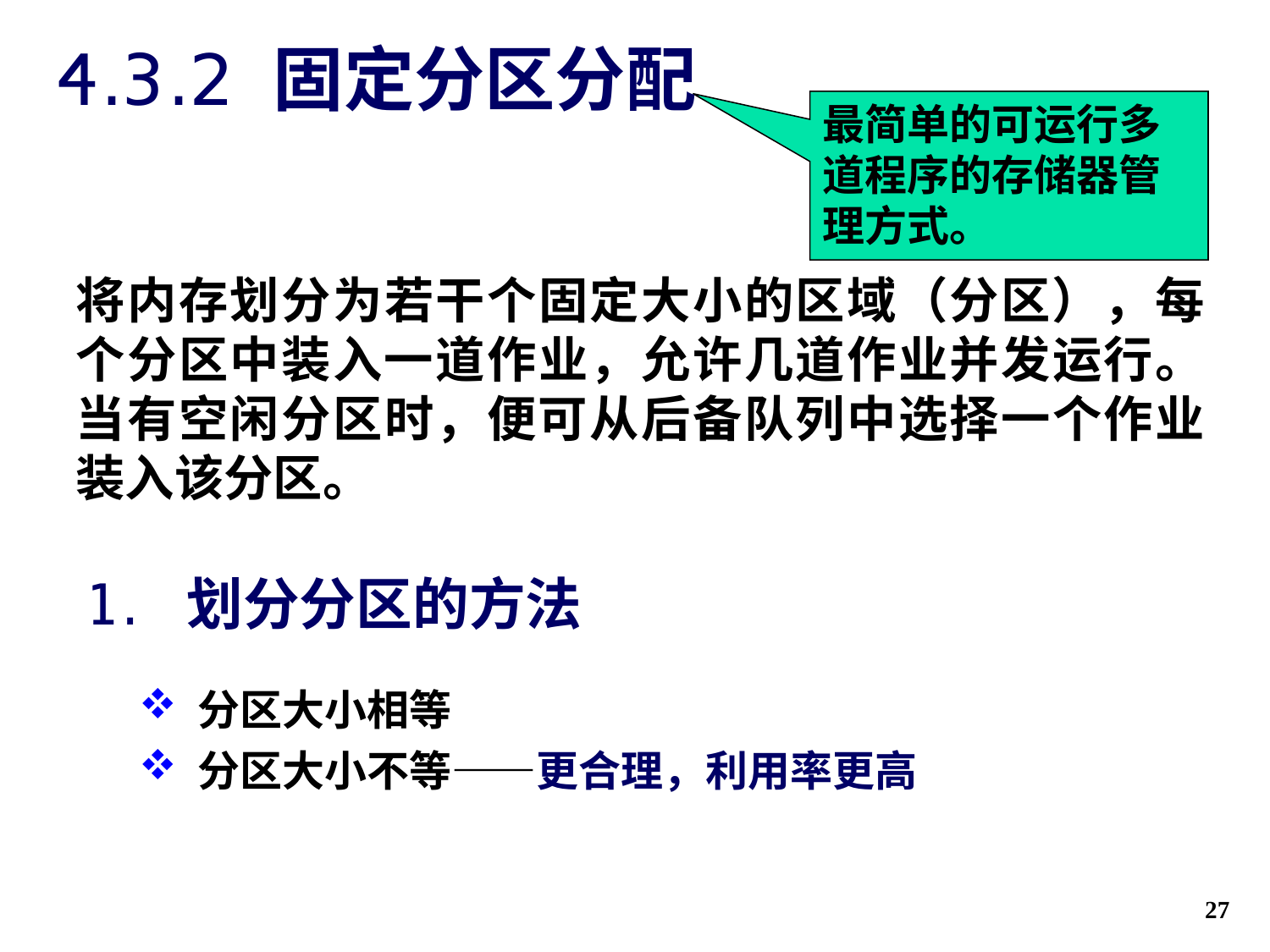

# 4.3.2 固定分区分配
最简单的可运行多道程序的存储器管理方式。
将内存划分为若干个固定大小的区域（分区），每个分区中装入一道作业，允许几道作业并发运行。当有空闲分区时，便可从后备队列中选择一个作业装入该分区。
1.  划分分区的方法
 分区大小相等
 分区大小不等——更合理，利用率更高
27